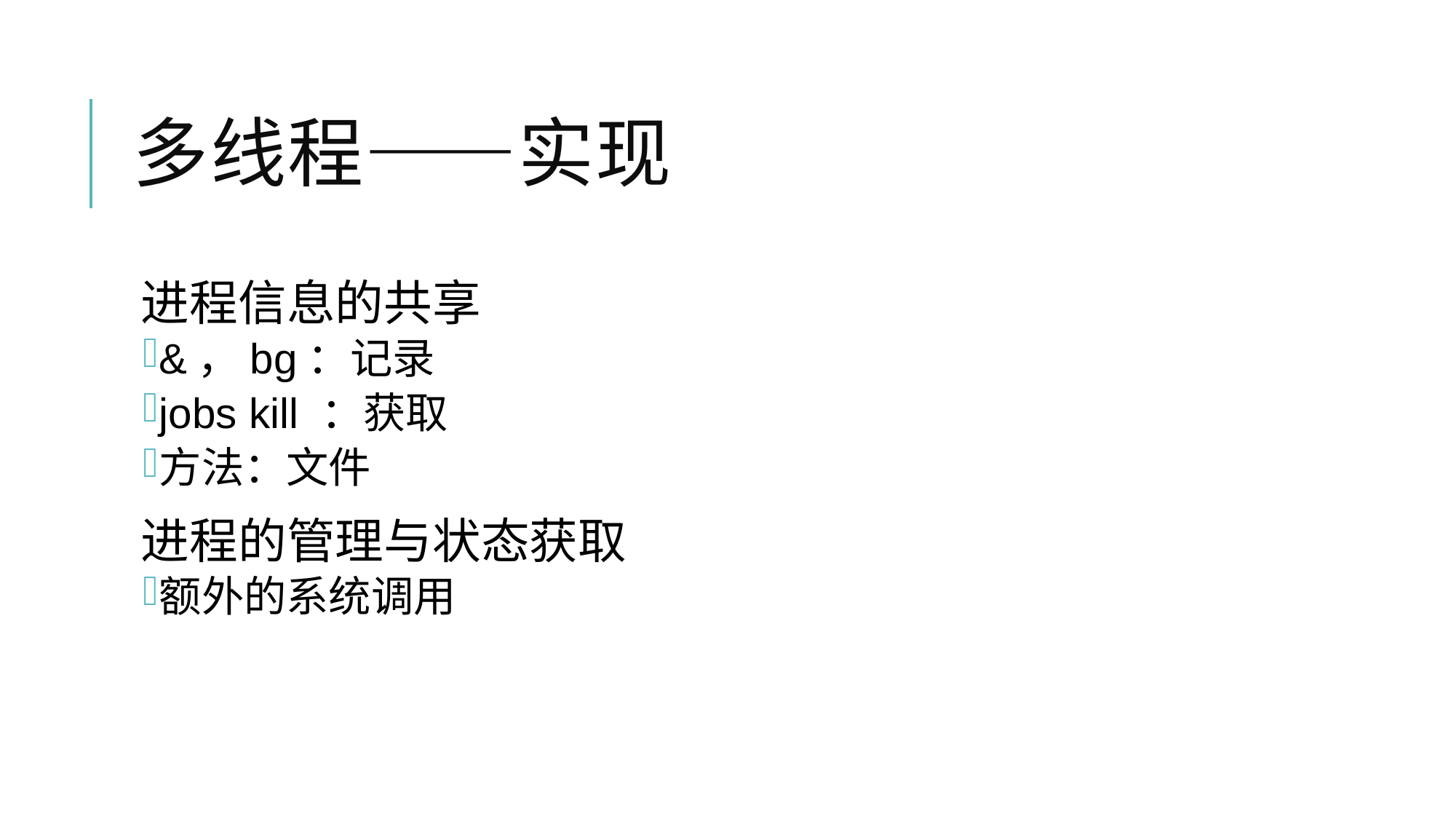

# 多线程——实现
进程信息的共享
&，bg：记录
jobs kill ：获取
方法：文件
进程的管理与状态获取
额外的系统调用